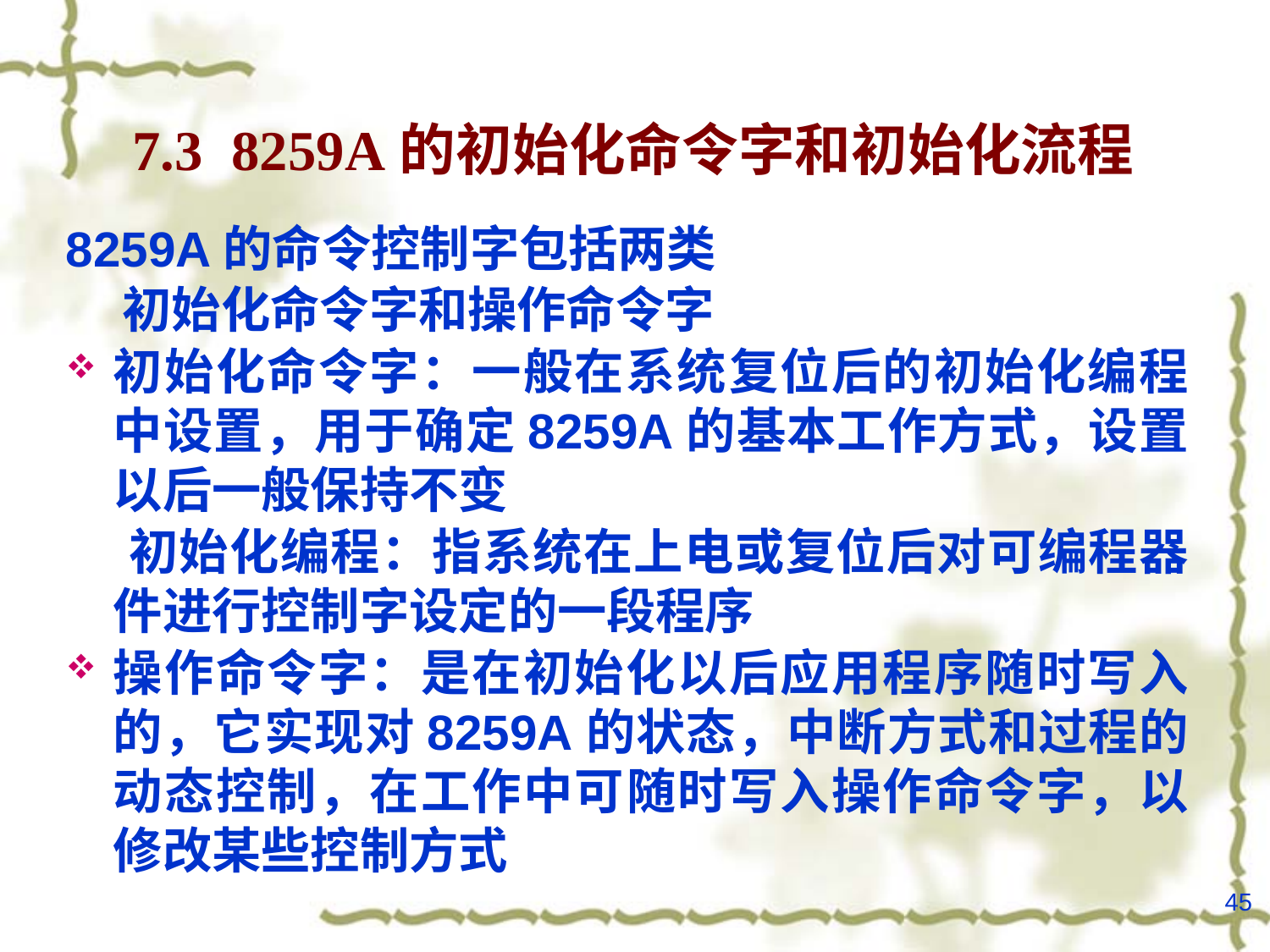

# 7.3  8259A的初始化命令字和初始化流程
8259A的命令控制字包括两类
    初始化命令字和操作命令字
初始化命令字：一般在系统复位后的初始化编程中设置，用于确定8259A的基本工作方式，设置以后一般保持不变
    初始化编程：指系统在上电或复位后对可编程器件进行控制字设定的一段程序
操作命令字：是在初始化以后应用程序随时写入的，它实现对8259A的状态，中断方式和过程的动态控制，在工作中可随时写入操作命令字，以修改某些控制方式

45